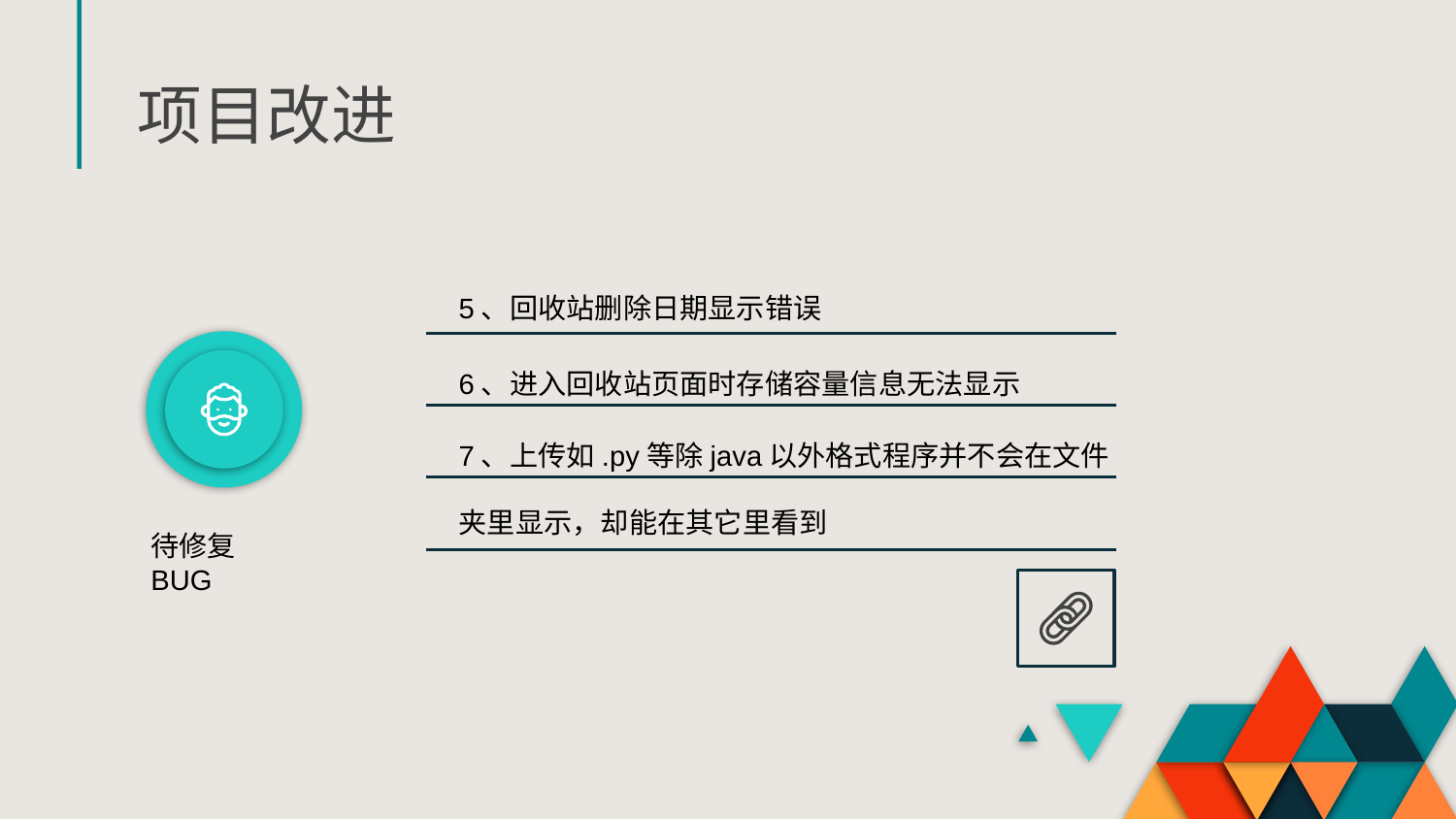

# 项目改进
5、回收站删除日期显示错误

6、进入回收站页面时存储容量信息无法显示

7、上传如.py等除java以外格式程序并不会在文件

夹里显示，却能在其它里看到
待修复BUG